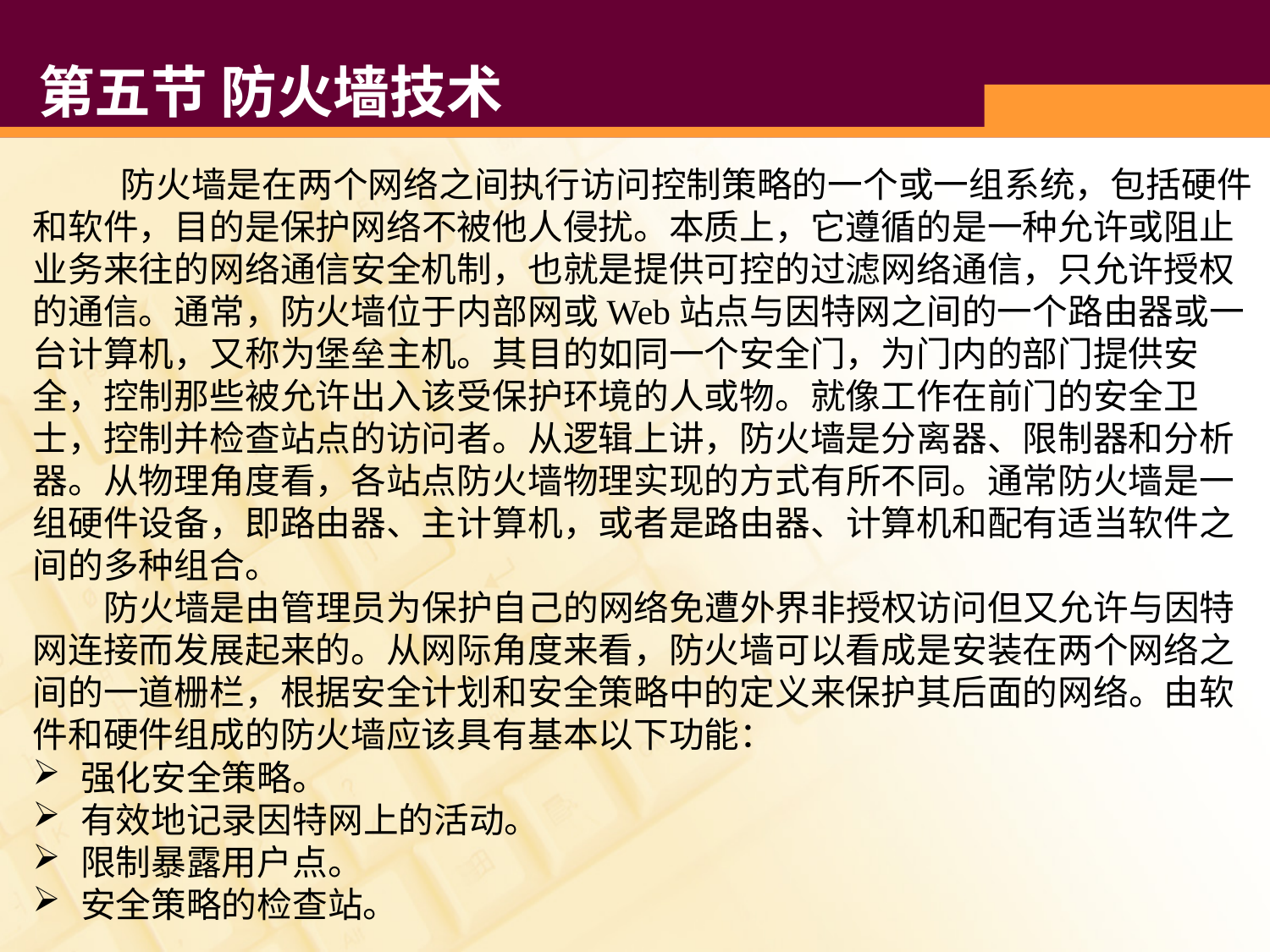

# 第五节 防火墙技术
        防火墙是在两个网络之间执行访问控制策略的一个或一组系统，包括硬件和软件，目的是保护网络不被他人侵扰。本质上，它遵循的是一种允许或阻止业务来往的网络通信安全机制，也就是提供可控的过滤网络通信，只允许授权的通信。通常，防火墙位于内部网或Web站点与因特网之间的一个路由器或一台计算机，又称为堡垒主机。其目的如同一个安全门，为门内的部门提供安全，控制那些被允许出入该受保护环境的人或物。就像工作在前门的安全卫士，控制并检查站点的访问者。从逻辑上讲，防火墙是分离器、限制器和分析器。从物理角度看，各站点防火墙物理实现的方式有所不同。通常防火墙是一组硬件设备，即路由器、主计算机，或者是路由器、计算机和配有适当软件之间的多种组合。
        防火墙是由管理员为保护自己的网络免遭外界非授权访问但又允许与因特网连接而发展起来的。从网际角度来看，防火墙可以看成是安装在两个网络之间的一道栅栏，根据安全计划和安全策略中的定义来保护其后面的网络。由软件和硬件组成的防火墙应该具有基本以下功能：
强化安全策略。
有效地记录因特网上的活动。
限制暴露用户点。
安全策略的检查站。